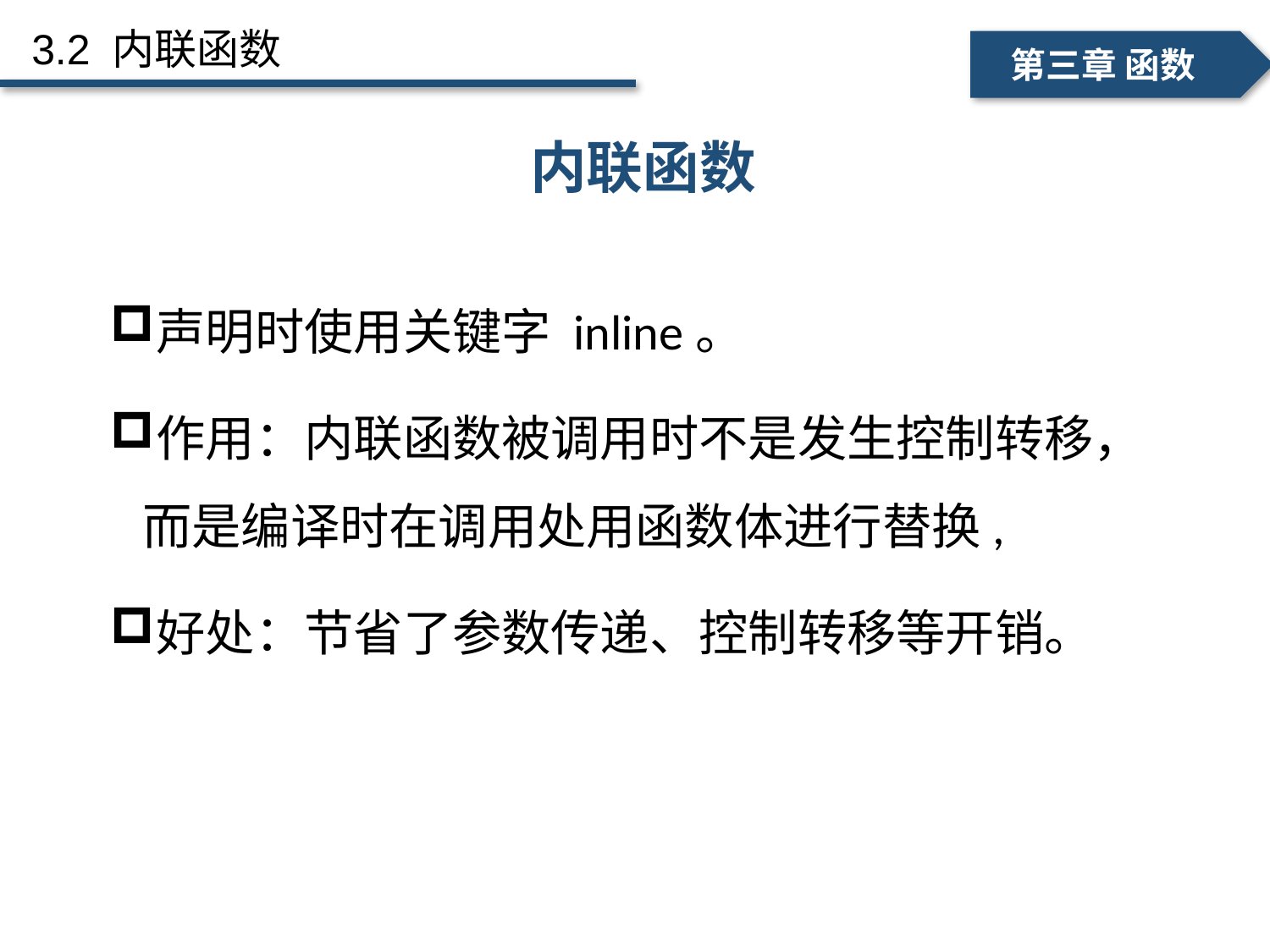

3.2 内联函数
一、个人简介
二、学术成绩

第三章 函数

内联函数
声明时使用关键字 inline。
作用：内联函数被调用时不是发生控制转移，而是编译时在调用处用函数体进行替换,
好处：节省了参数传递、控制转移等开销。
61